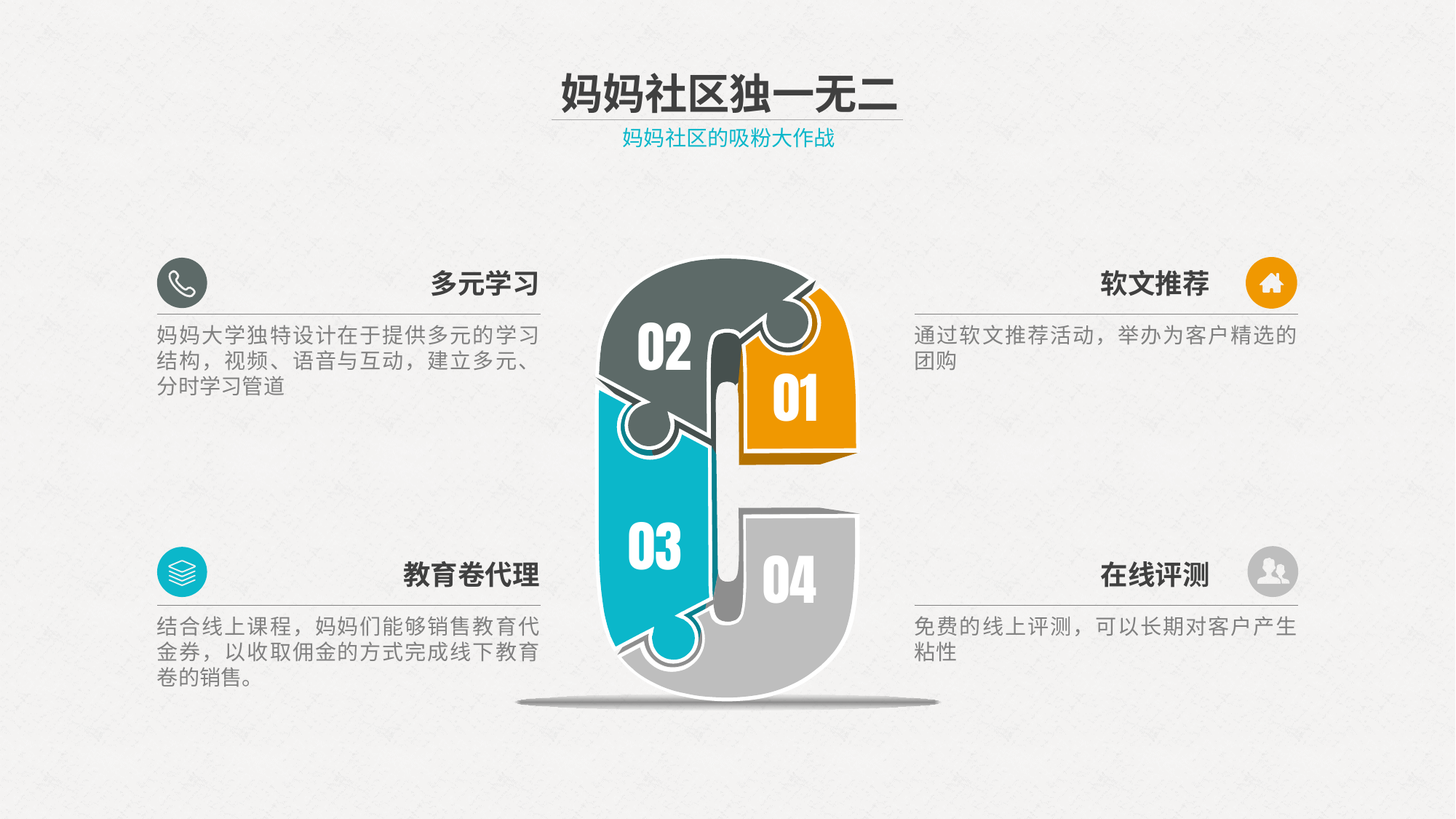

妈妈社区独一无二
妈妈社区的吸粉大作战

02

01

03

04

多元学习
软文推荐
妈妈大学独特设计在于提供多元的学习结构，视频、语音与互动，建立多元、分时学习管道
通过软文推荐活动，举办为客户精选的团购

教育卷代理
在线评测
结合线上课程，妈妈们能够销售教育代金券，以收取佣金的方式完成线下教育卷的销售。
免费的线上评测，可以长期对客户产生粘性